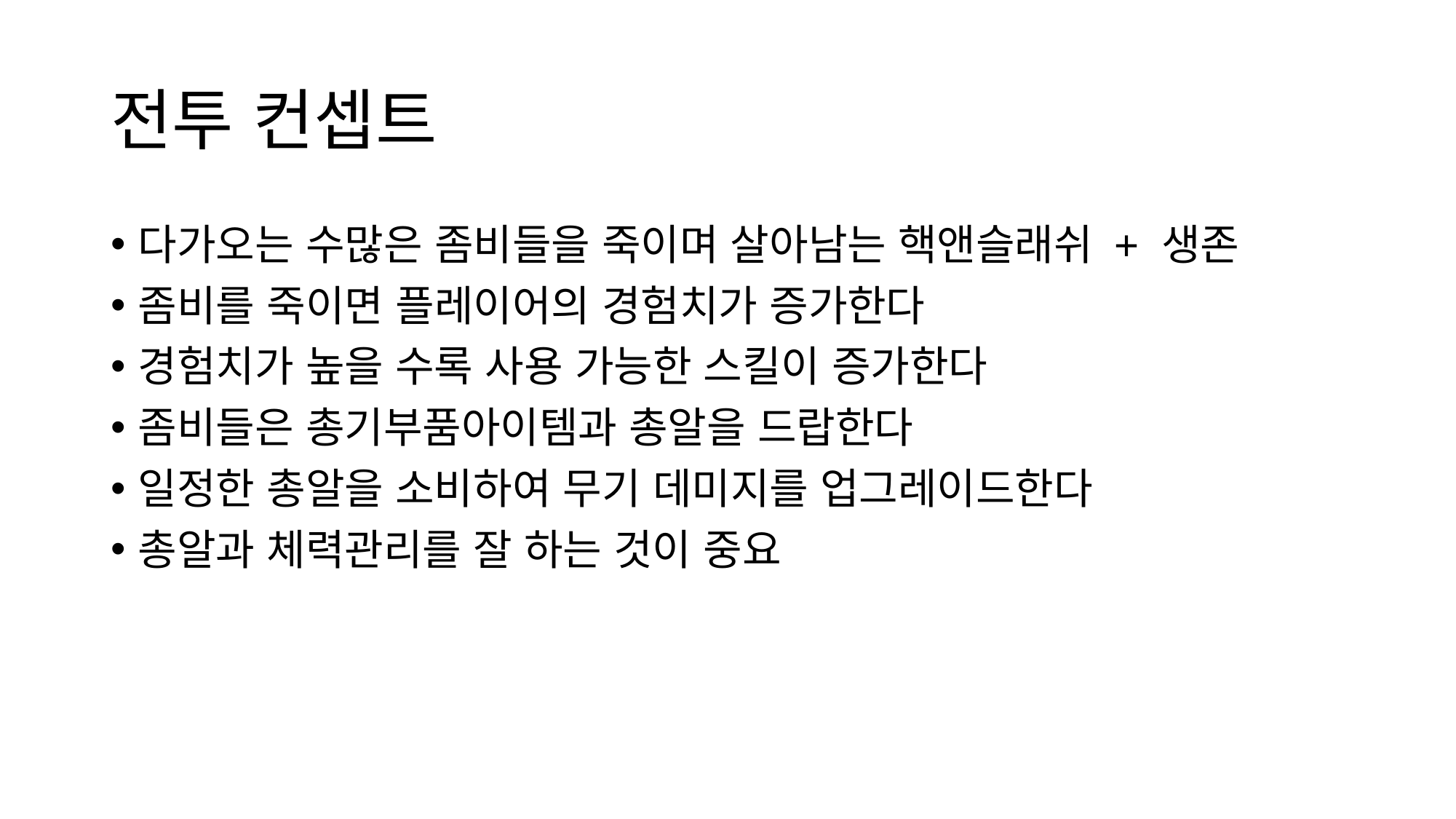

# 전투 컨셉트
다가오는 수많은 좀비들을 죽이며 살아남는 핵앤슬래쉬 + 생존
좀비를 죽이면 플레이어의 경험치가 증가한다
경험치가 높을 수록 사용 가능한 스킬이 증가한다
좀비들은 총기부품아이템과 총알을 드랍한다
일정한 총알을 소비하여 무기 데미지를 업그레이드한다
총알과 체력관리를 잘 하는 것이 중요